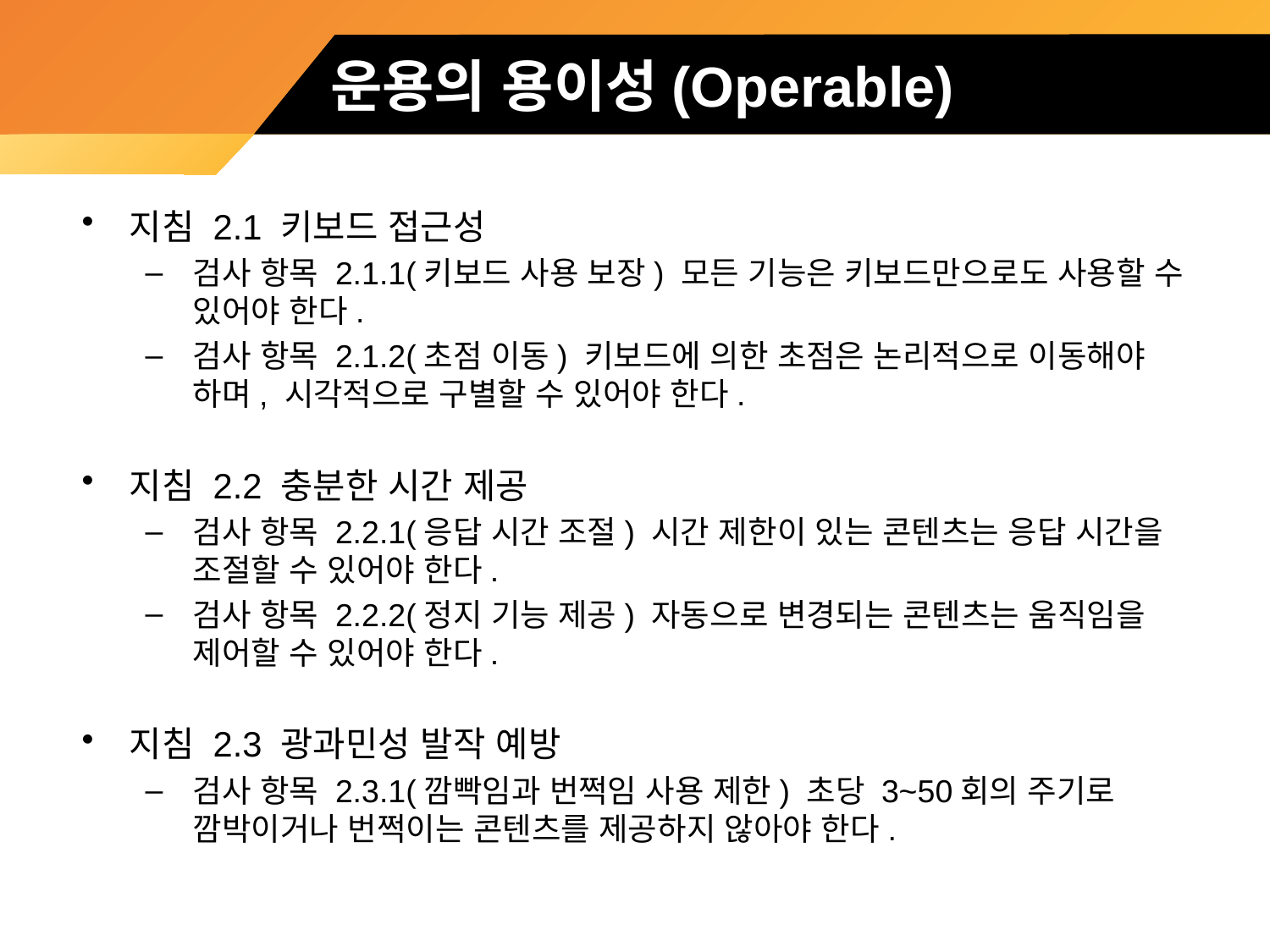

# 운용의 용이성(Operable)
지침 2.1 키보드 접근성
검사 항목 2.1.1(키보드 사용 보장) 모든 기능은 키보드만으로도 사용할 수 있어야 한다.
검사 항목 2.1.2(초점 이동) 키보드에 의한 초점은 논리적으로 이동해야 하며, 시각적으로 구별할 수 있어야 한다.

지침 2.2 충분한 시간 제공
검사 항목 2.2.1(응답 시간 조절) 시간 제한이 있는 콘텐츠는 응답 시간을 조절할 수 있어야 한다.
검사 항목 2.2.2(정지 기능 제공) 자동으로 변경되는 콘텐츠는 움직임을 제어할 수 있어야 한다.

지침 2.3 광과민성 발작 예방
검사 항목 2.3.1(깜빡임과 번쩍임 사용 제한) 초당 3~50회의 주기로 깜박이거나 번쩍이는 콘텐츠를 제공하지 않아야 한다.